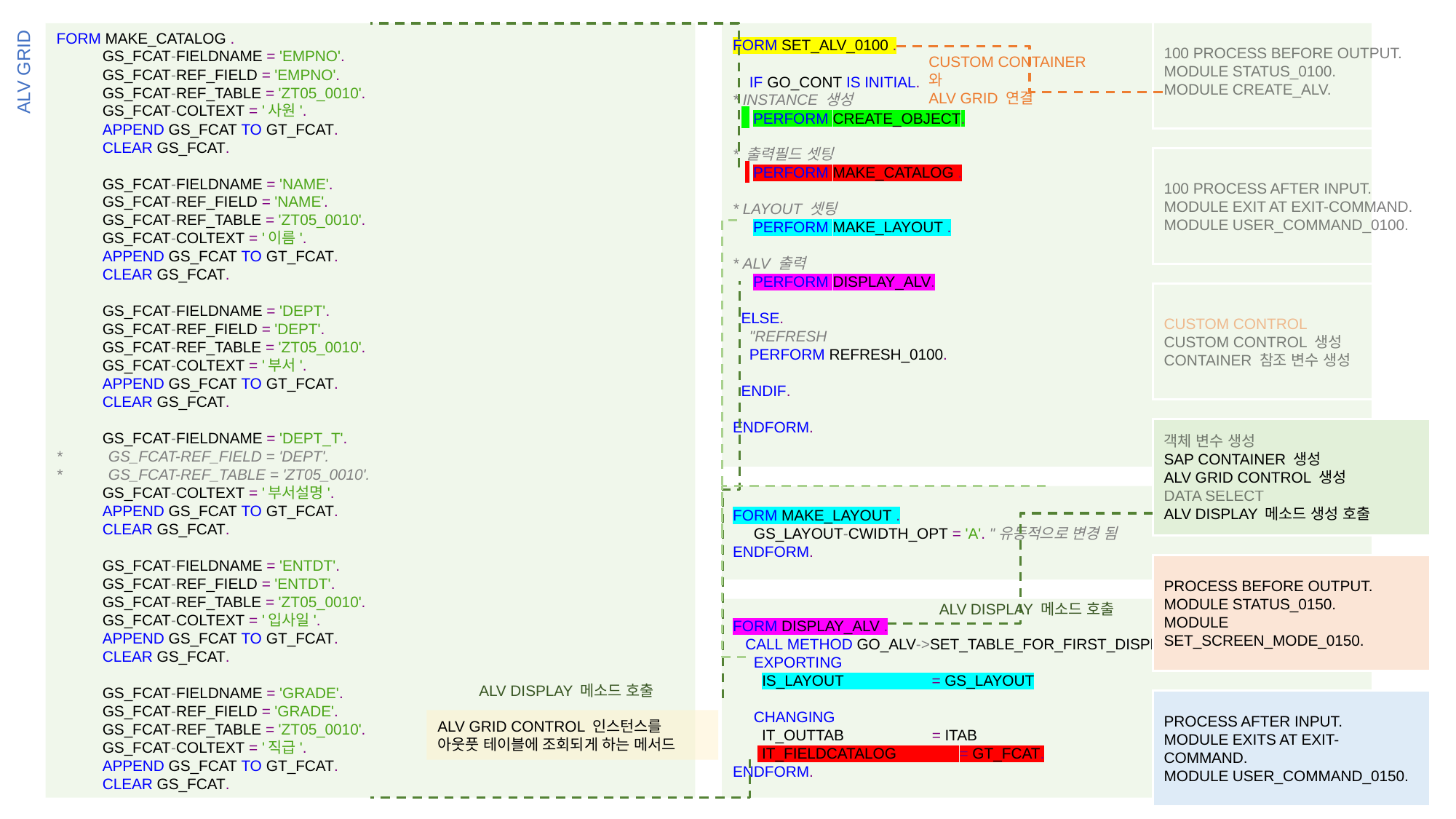

100 PROCESS BEFORE OUTPUT.
MODULE STATUS_0100.
MODULE CREATE_ALV.
100 PROCESS AFTER INPUT.
MODULE EXIT AT EXIT-COMMAND.
MODULE USER_COMMAND_0100.
CUSTOM CONTROL
CUSTOM CONTROL 생성
CONTAINER 참조 변수 생성
객체 변수 생성
SAP CONTAINER 생성
ALV GRID CONTROL 생성
DATA SELECT
ALV DISPLAY 메소드 생성 호출
PROCESS BEFORE OUTPUT.
MODULE STATUS_0150.
MODULE SET_SCREEN_MODE_0150.
PROCESS AFTER INPUT.
MODULE EXITS AT EXIT-COMMAND.
MODULE USER_COMMAND_0150.
FORM MAKE_CATALOG .
           GS_FCAT-FIELDNAME = 'EMPNO'.
           GS_FCAT-REF_FIELD = 'EMPNO'.
           GS_FCAT-REF_TABLE = 'ZT05_0010'.
           GS_FCAT-COLTEXT = '사원'.
           APPEND GS_FCAT TO GT_FCAT.
           CLEAR GS_FCAT.
           GS_FCAT-FIELDNAME = 'NAME'.
           GS_FCAT-REF_FIELD = 'NAME'.
           GS_FCAT-REF_TABLE = 'ZT05_0010'.
           GS_FCAT-COLTEXT = '이름'.
           APPEND GS_FCAT TO GT_FCAT.
           CLEAR GS_FCAT.
           GS_FCAT-FIELDNAME = 'DEPT'.
           GS_FCAT-REF_FIELD = 'DEPT'.
           GS_FCAT-REF_TABLE = 'ZT05_0010'.
           GS_FCAT-COLTEXT = '부서'.
           APPEND GS_FCAT TO GT_FCAT.
           CLEAR GS_FCAT.
           GS_FCAT-FIELDNAME = 'DEPT_T'.
*           GS_FCAT-REF_FIELD = 'DEPT'.
*           GS_FCAT-REF_TABLE = 'ZT05_0010'.
           GS_FCAT-COLTEXT = '부서설명'.
           APPEND GS_FCAT TO GT_FCAT.
           CLEAR GS_FCAT.

           GS_FCAT-FIELDNAME = 'ENTDT'.
           GS_FCAT-REF_FIELD = 'ENTDT'.
           GS_FCAT-REF_TABLE = 'ZT05_0010'.
           GS_FCAT-COLTEXT = '입사일'.
           APPEND GS_FCAT TO GT_FCAT.
           CLEAR GS_FCAT.
           GS_FCAT-FIELDNAME = 'GRADE'.
           GS_FCAT-REF_FIELD = 'GRADE'.
           GS_FCAT-REF_TABLE = 'ZT05_0010'.
           GS_FCAT-COLTEXT = '직급'.
           APPEND GS_FCAT TO GT_FCAT.
           CLEAR GS_FCAT.
FORM SET_ALV_0100 .
    IF GO_CONT IS INITIAL.
* INSTANCE 생성
    PERFORM CREATE_OBJECT.
* 출력필드 셋팅
    PERFORM MAKE_CATALOG .
* LAYOUT 셋팅
    PERFORM MAKE_LAYOUT .
* ALV 출력
    PERFORM DISPLAY_ALV.
  ELSE.
    "REFRESH
    PERFORM REFRESH_0100.
  ENDIF.
ENDFORM.
CUSTOM CONTAINER와
ALV GRID 연결
ALV GRID
FORM MAKE_LAYOUT .
     GS_LAYOUT-CWIDTH_OPT = 'A'. "유동적으로 변경 됨
ENDFORM.
ALV DISPLAY 메소드 호출
FORM DISPLAY_ALV .
   CALL METHOD GO_ALV->SET_TABLE_FOR_FIRST_DISPLAY
     EXPORTING
       IS_LAYOUT                     = GS_LAYOUT
     CHANGING
       IT_OUTTAB                     = ITAB
       IT_FIELDCATALOG               = GT_FCAT.
ENDFORM.
ALV DISPLAY 메소드 호출
ALV GRID CONTROL 인스턴스를
아웃풋 테이블에 조회되게 하는 메서드